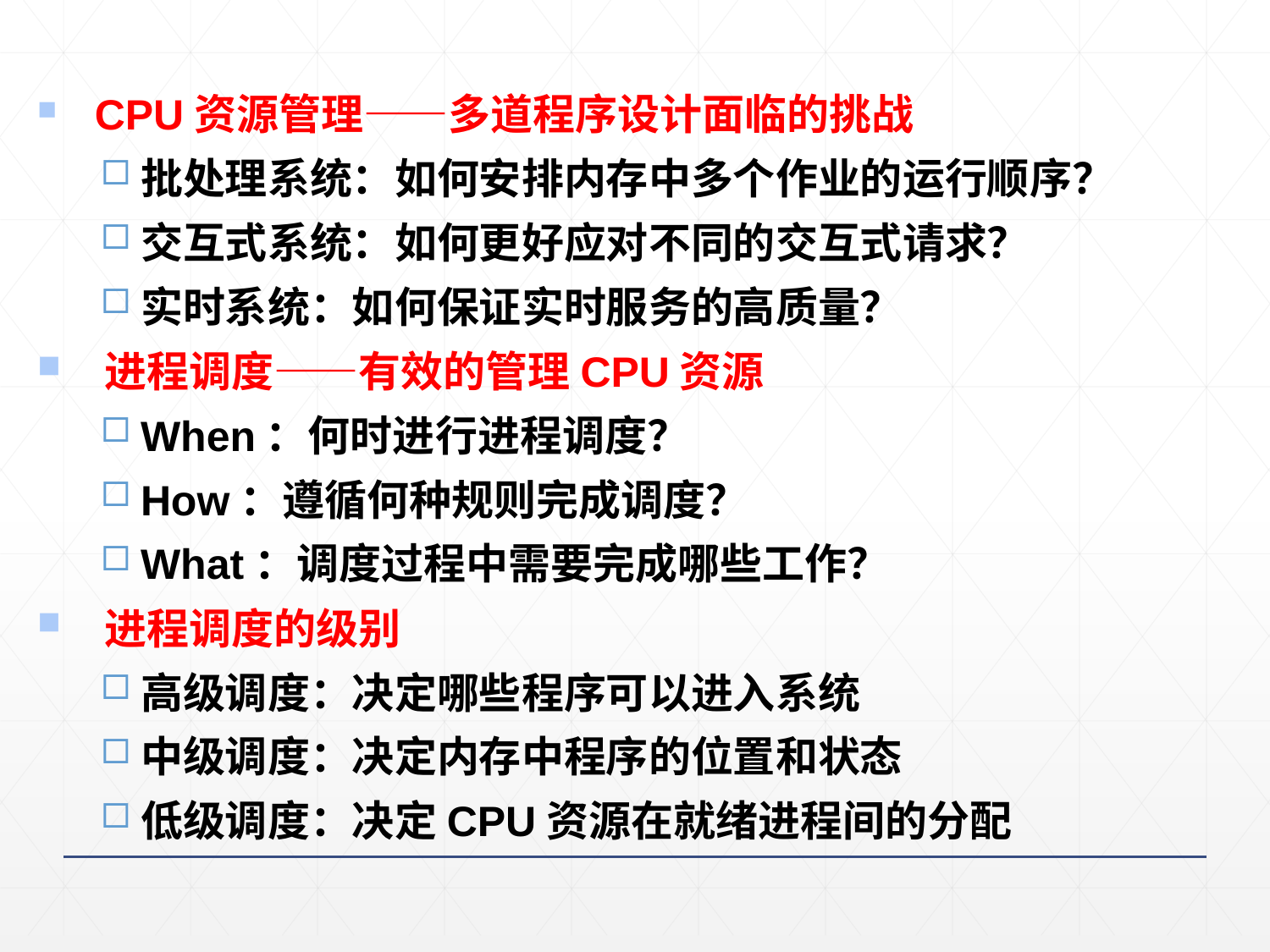

CPU资源管理——多道程序设计面临的挑战
批处理系统：如何安排内存中多个作业的运行顺序？
交互式系统：如何更好应对不同的交互式请求？
实时系统：如何保证实时服务的高质量？
 进程调度——有效的管理CPU资源
When：何时进行进程调度？
How：遵循何种规则完成调度？
What：调度过程中需要完成哪些工作？
 进程调度的级别
高级调度：决定哪些程序可以进入系统
中级调度：决定内存中程序的位置和状态
低级调度：决定CPU资源在就绪进程间的分配